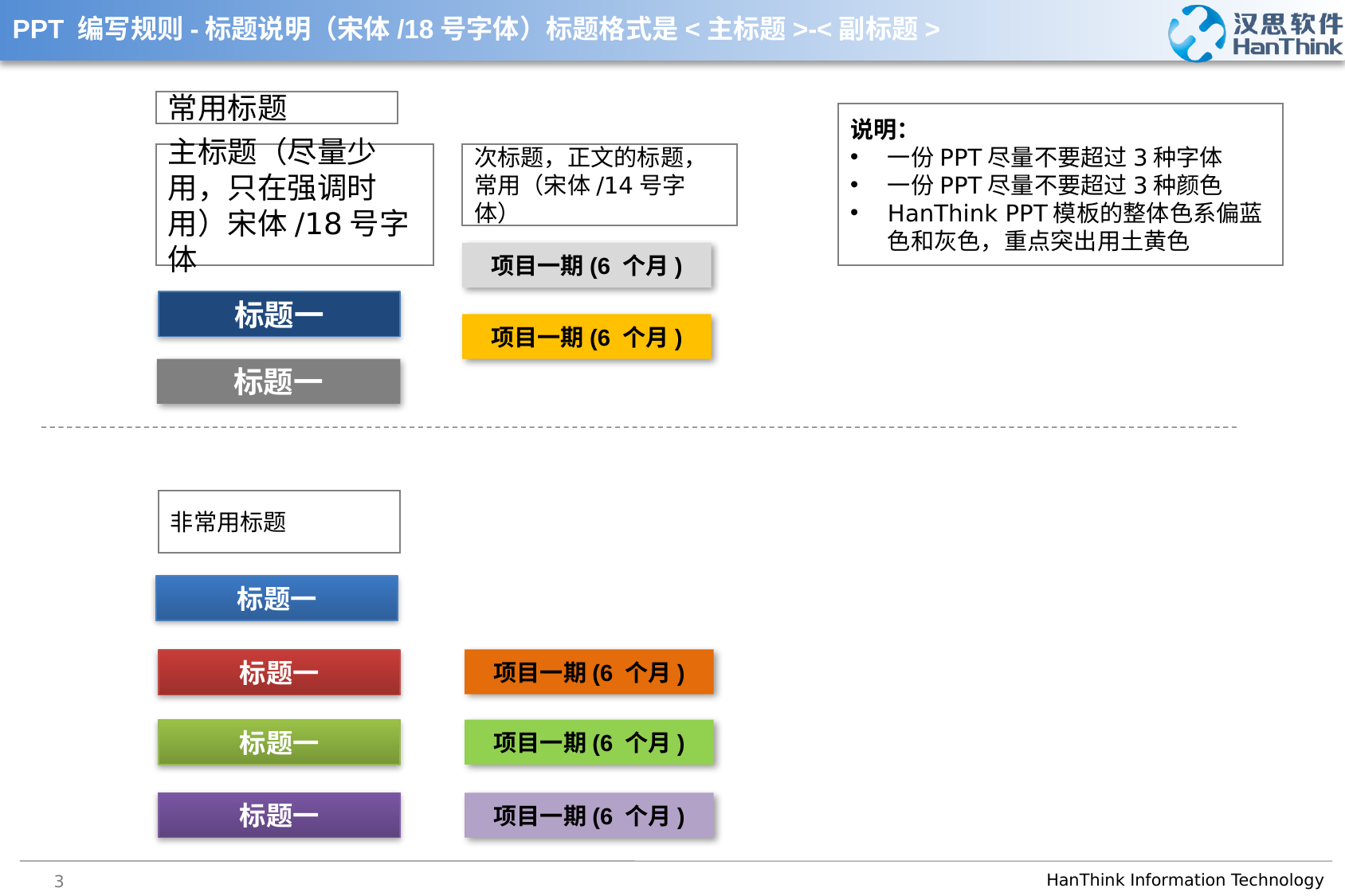

# PPT 编写规则-标题说明（宋体/18号字体）标题格式是<主标题>-<副标题>
常用标题
说明：
一份PPT尽量不要超过3种字体
一份PPT尽量不要超过3种颜色
HanThink PPT模板的整体色系偏蓝色和灰色，重点突出用土黄色
主标题（尽量少用，只在强调时用）宋体/18号字体
次标题，正文的标题，常用（宋体/14号字体）
项目一期(6 个月)
标题一
项目一期(6 个月)
标题一

非常用标题
标题一
项目一期(6 个月)
标题一
标题一
项目一期(6 个月)
标题一
项目一期(6 个月)
3